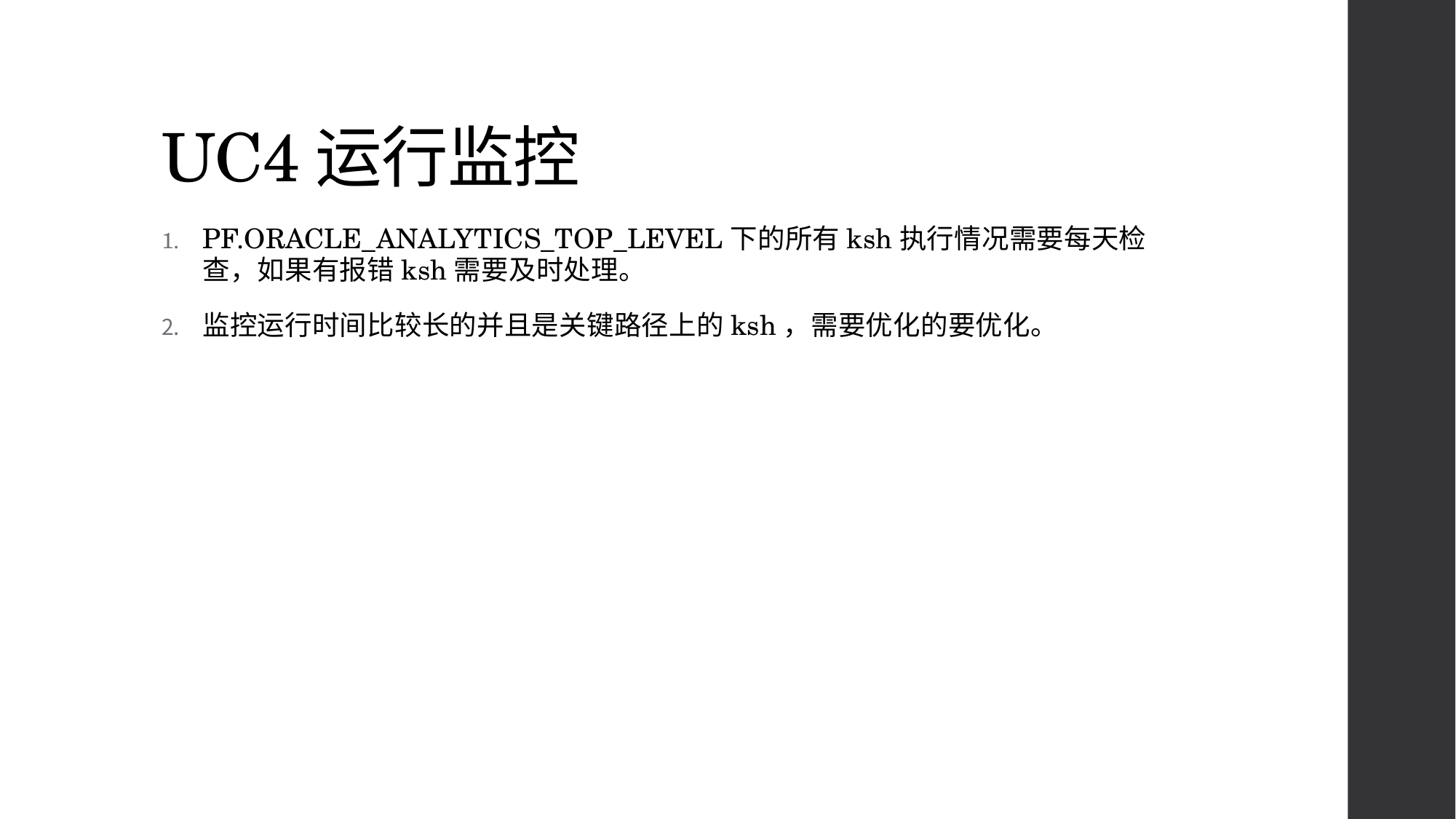

# UC4运行监控
PF.ORACLE_ANALYTICS_TOP_LEVEL下的所有ksh执行情况需要每天检查，如果有报错ksh需要及时处理。
监控运行时间比较长的并且是关键路径上的ksh，需要优化的要优化。